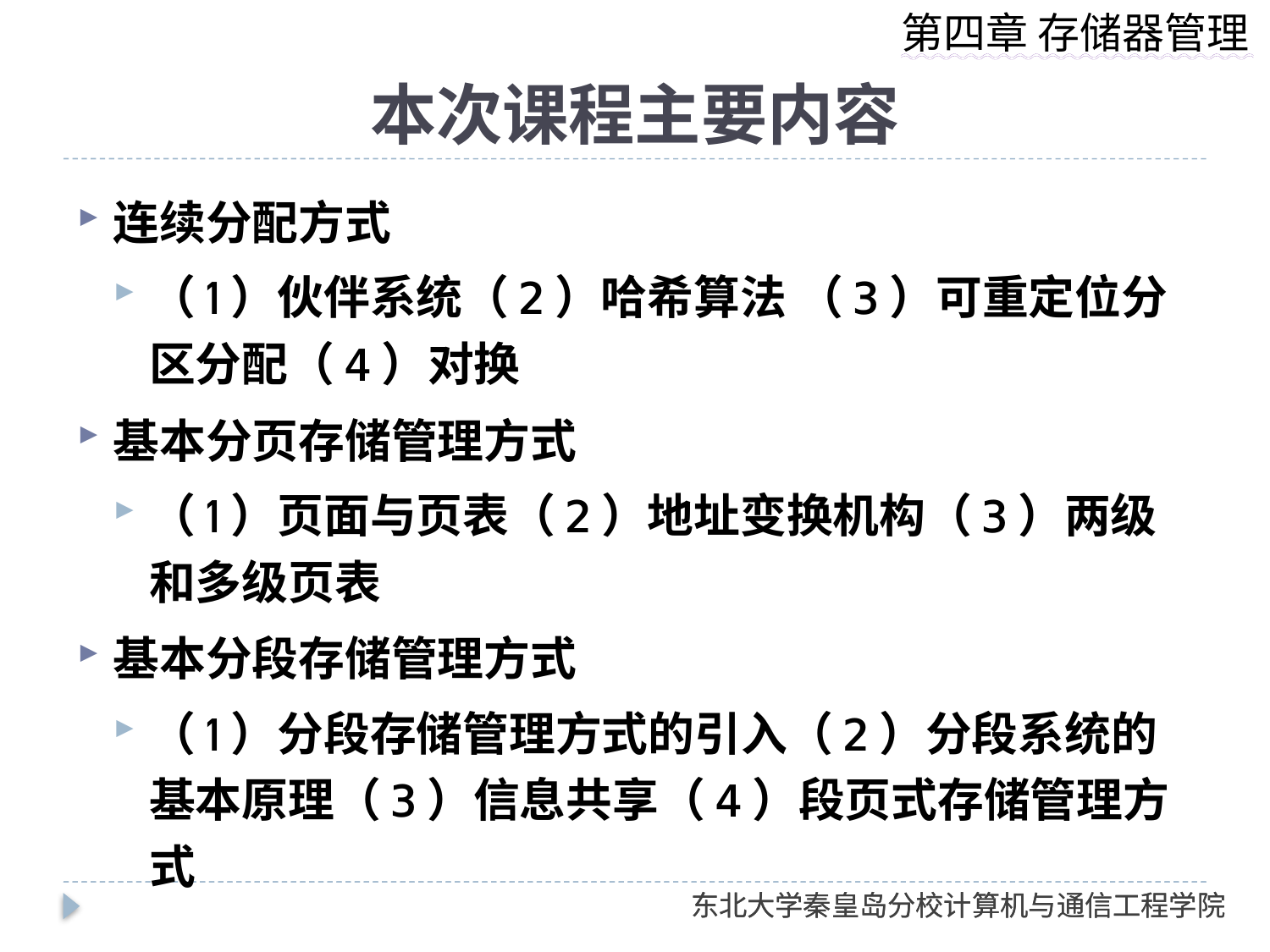

# 本次课程主要内容
连续分配方式
（1）伙伴系统（2）哈希算法 （3）可重定位分区分配（4）对换
基本分页存储管理方式
（1）页面与页表（2）地址变换机构（3）两级和多级页表
基本分段存储管理方式
（1）分段存储管理方式的引入（2）分段系统的基本原理（3）信息共享（4）段页式存储管理方式